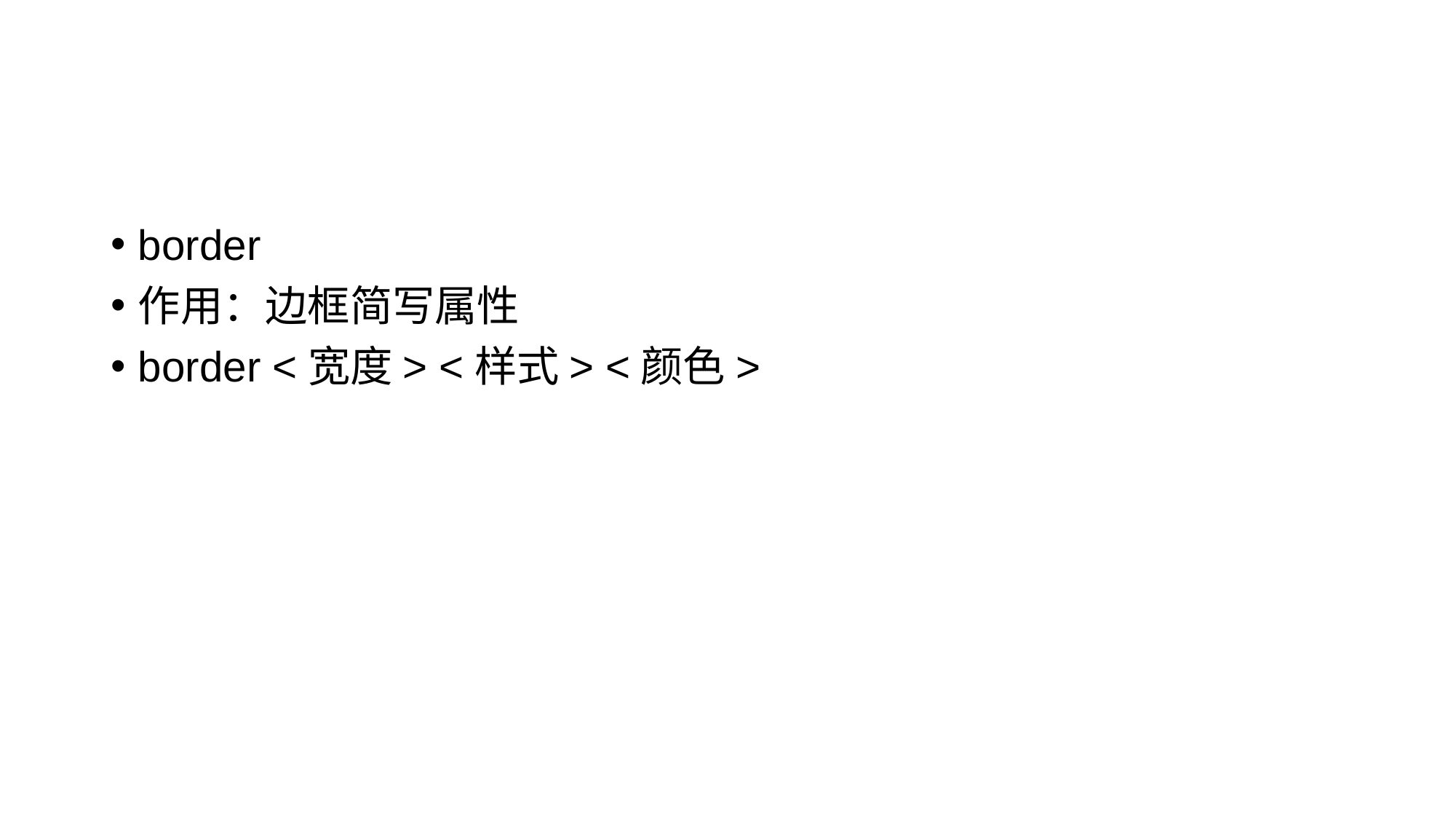

#
border
作用：边框简写属性
border <宽度> <样式> <颜色>